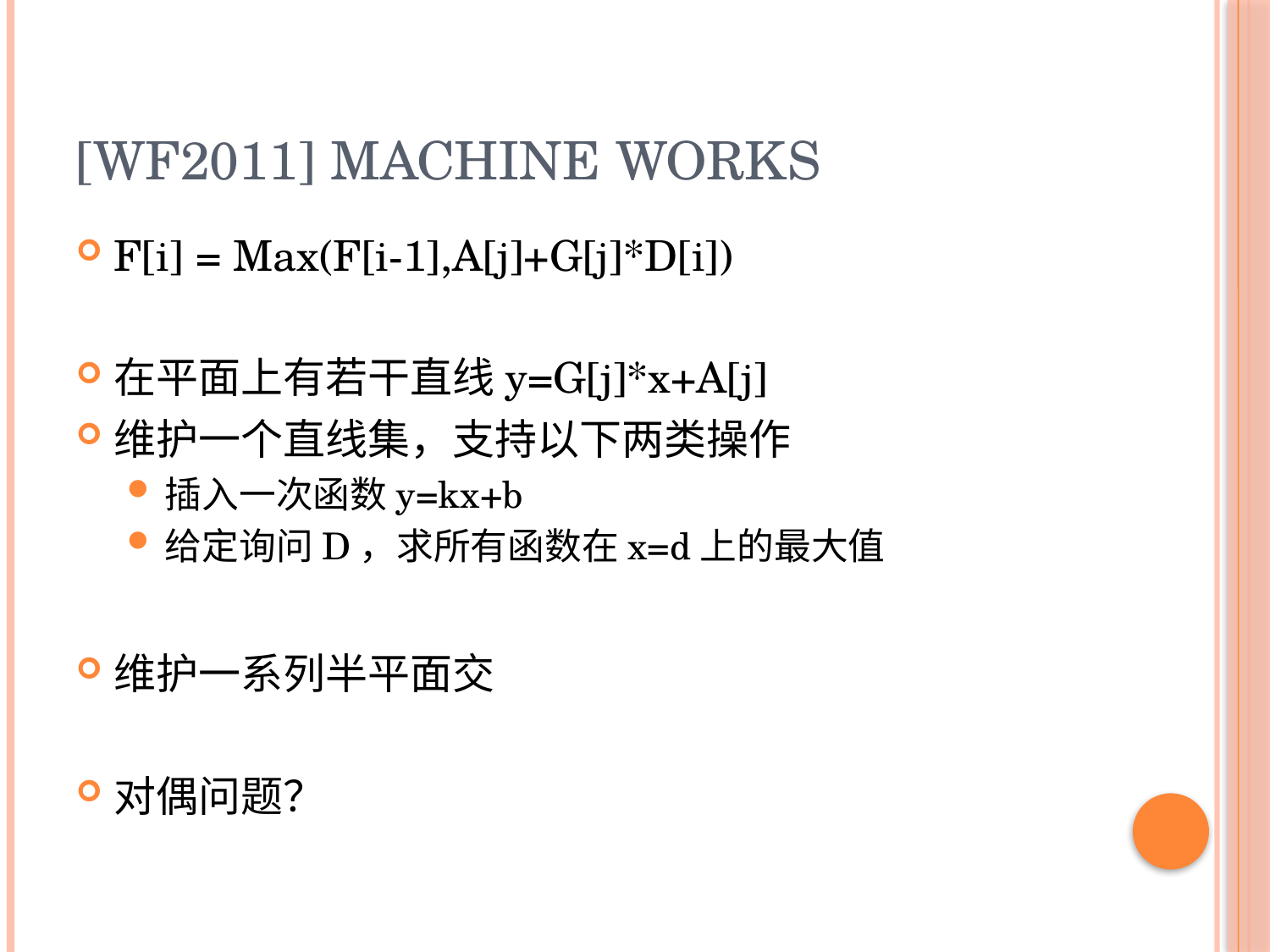

# [WF2011] Machine Works
F[i] = Max(F[i-1],A[j]+G[j]*D[i])

在平面上有若干直线y=G[j]*x+A[j]
维护一个直线集，支持以下两类操作
插入一次函数y=kx+b
给定询问D，求所有函数在x=d上的最大值

维护一系列半平面交

对偶问题？